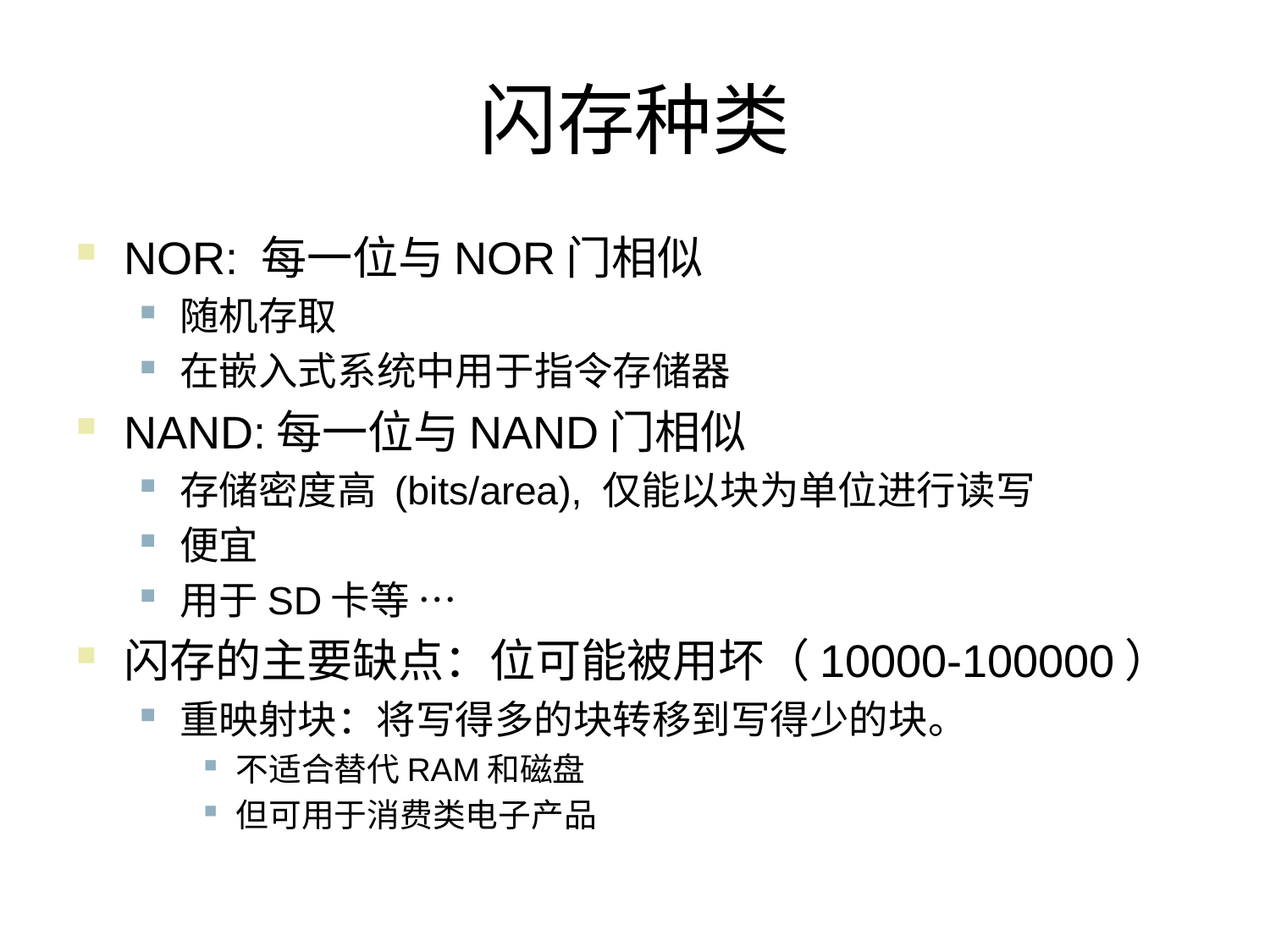

# 闪存种类
NOR: 每一位与NOR门相似
随机存取
在嵌入式系统中用于指令存储器
NAND:每一位与NAND门相似
存储密度高 (bits/area), 仅能以块为单位进行读写
便宜
用于SD卡等 …
闪存的主要缺点：位可能被用坏（10000-100000）
重映射块：将写得多的块转移到写得少的块。
不适合替代RAM和磁盘
但可用于消费类电子产品